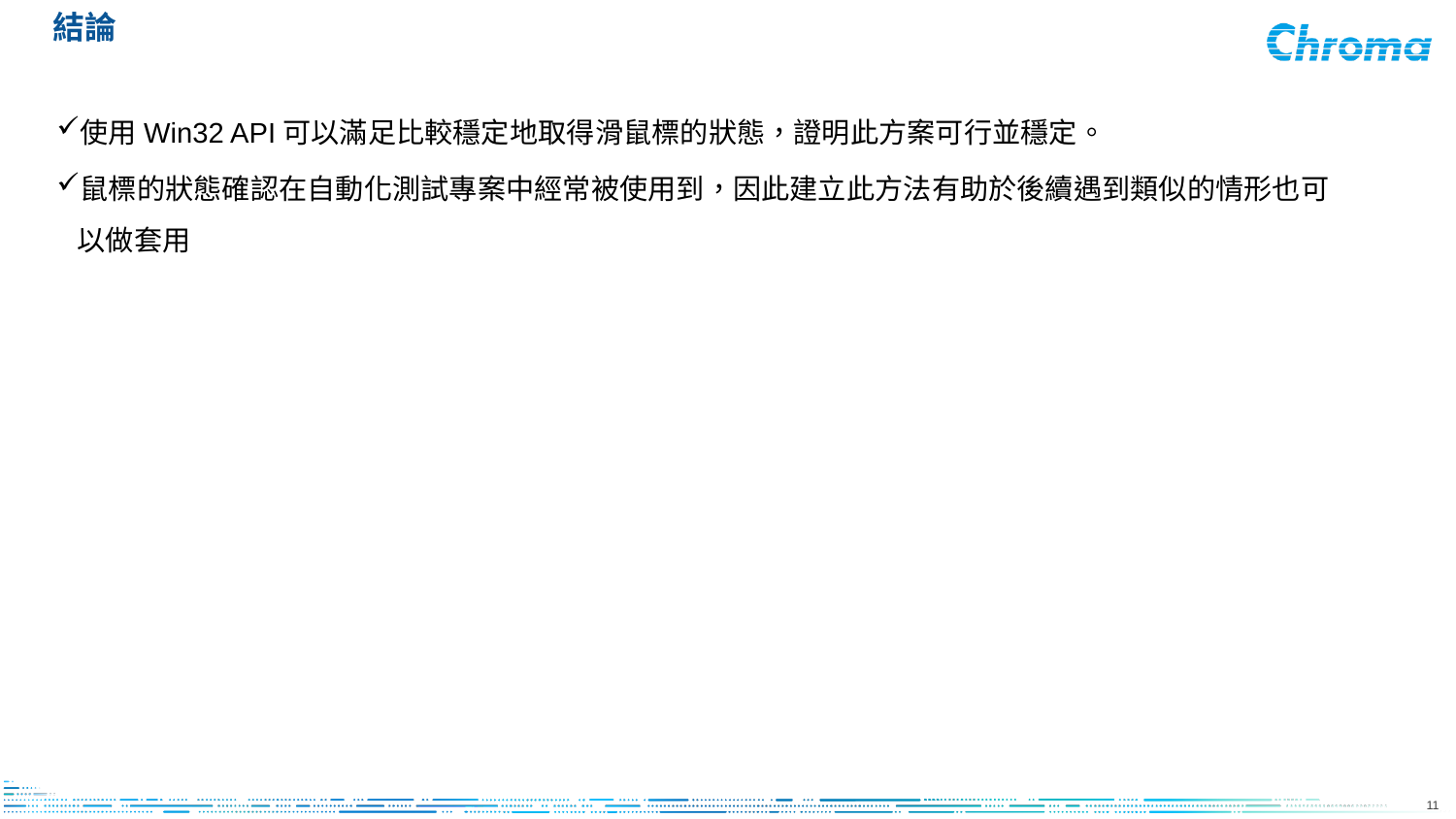

# 結論
使用Win32 API可以滿足比較穩定地取得滑鼠標的狀態，證明此方案可行並穩定。
鼠標的狀態確認在自動化測試專案中經常被使用到，因此建立此方法有助於後續遇到類似的情形也可以做套用